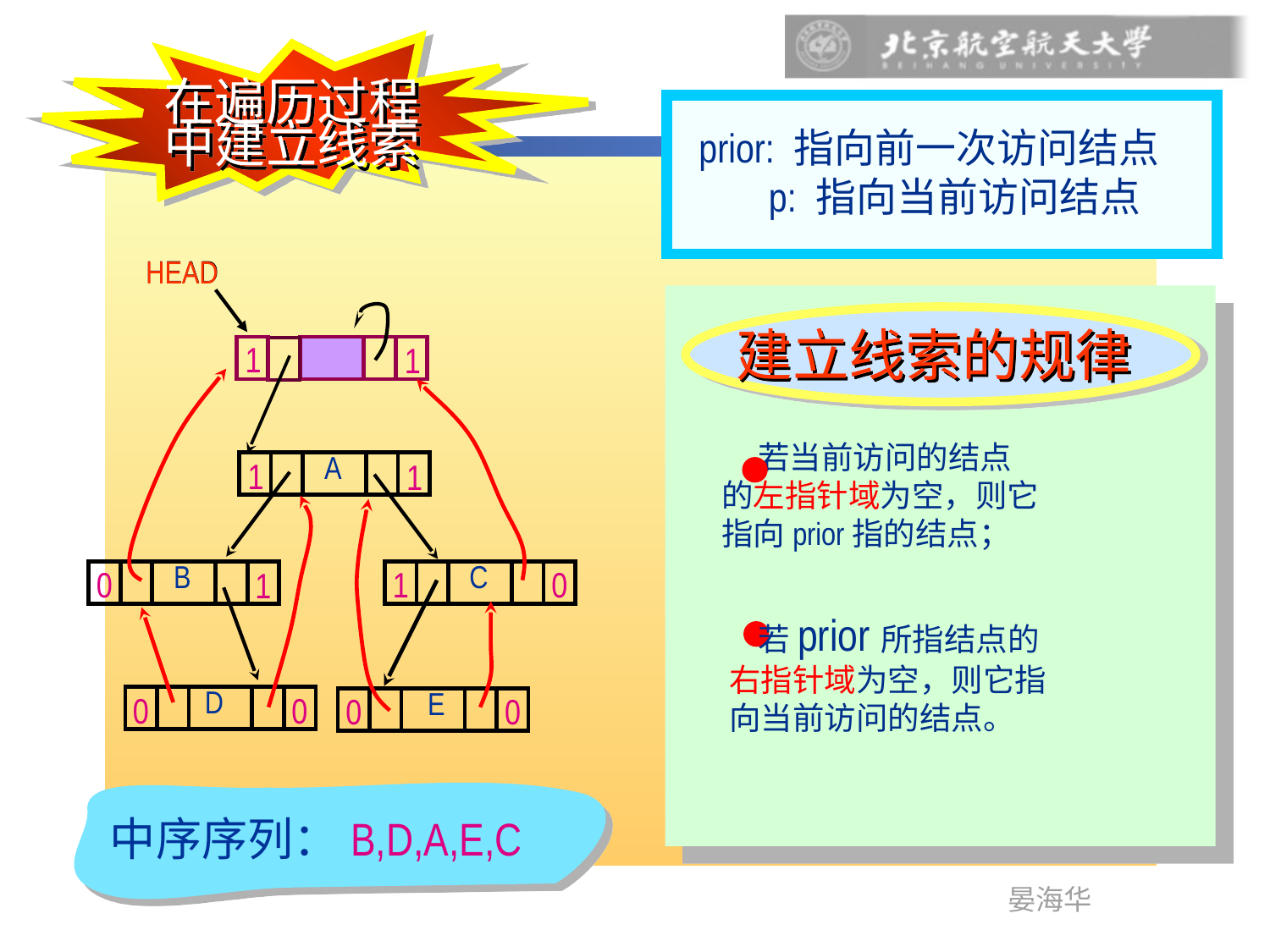

在遍历过程
中建立线索

prior: 指向前一次访问结点
p: 指向当前访问结点
HEAD

1
1

A
1
1

B
C
0
1
0
1

D
E
0
0
0
0

中序序列：B,D,A,E,C

建立线索的规律
    若当前访问的结点
的左指针域为空，则它
指向prior指的结点；

   若prior所指结点的
右指针域为空，则它指
向当前访问的结点。